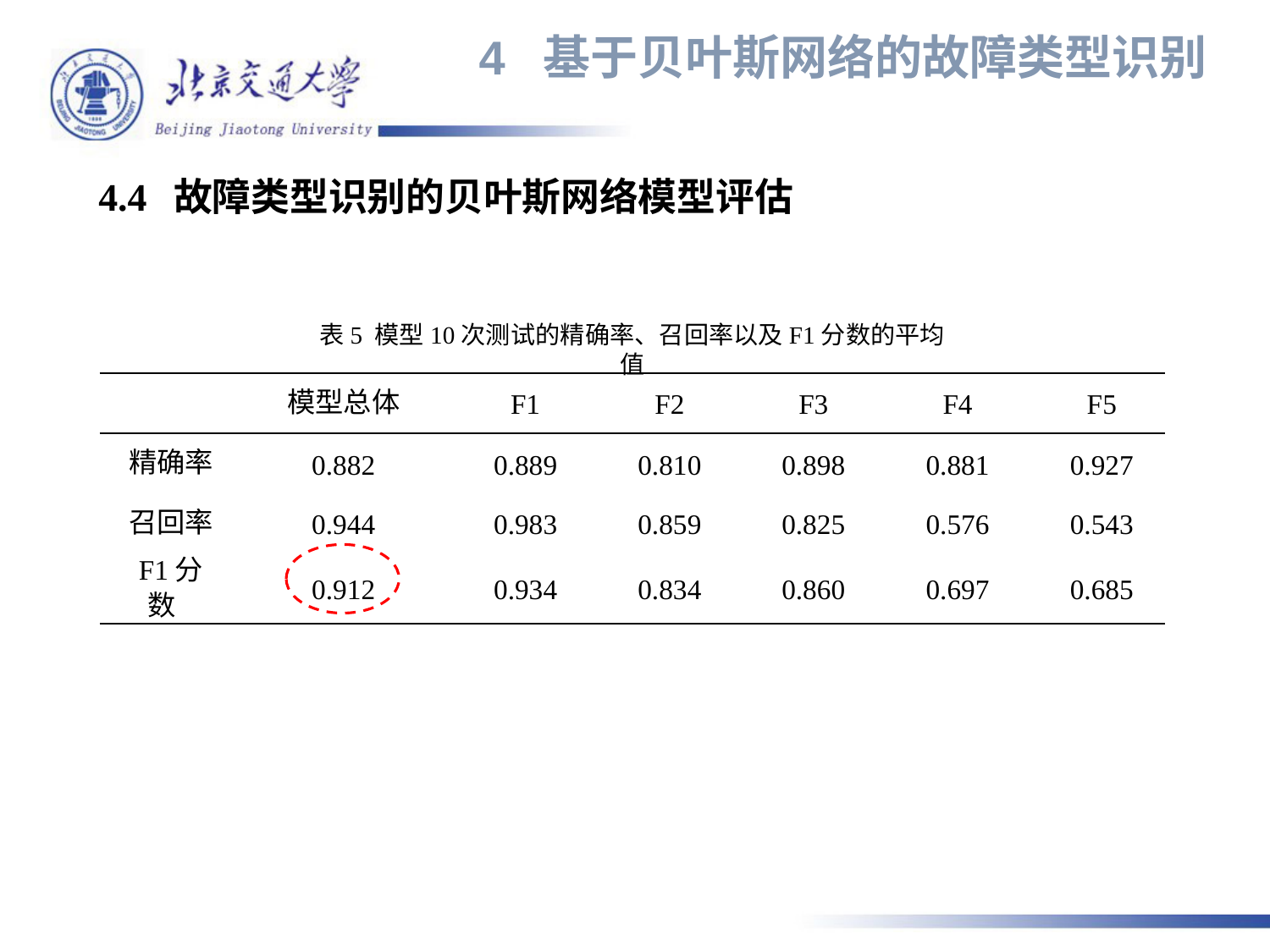

4  基于贝叶斯网络的故障类型识别
4.4  故障类型识别的贝叶斯网络模型评估
表5 模型10次测试的精确率、召回率以及F1分数的平均值
|  | 模型总体 | F1 | F2 | F3 | F4 | F5 |
| --- | --- | --- | --- | --- | --- | --- |
| 精确率 | 0.882 | 0.889 | 0.810 | 0.898 | 0.881 | 0.927 |
| 召回率 | 0.944 | 0.983 | 0.859 | 0.825 | 0.576 | 0.543 |
| F1分数 | 0.912 | 0.934 | 0.834 | 0.860 | 0.697 | 0.685 |